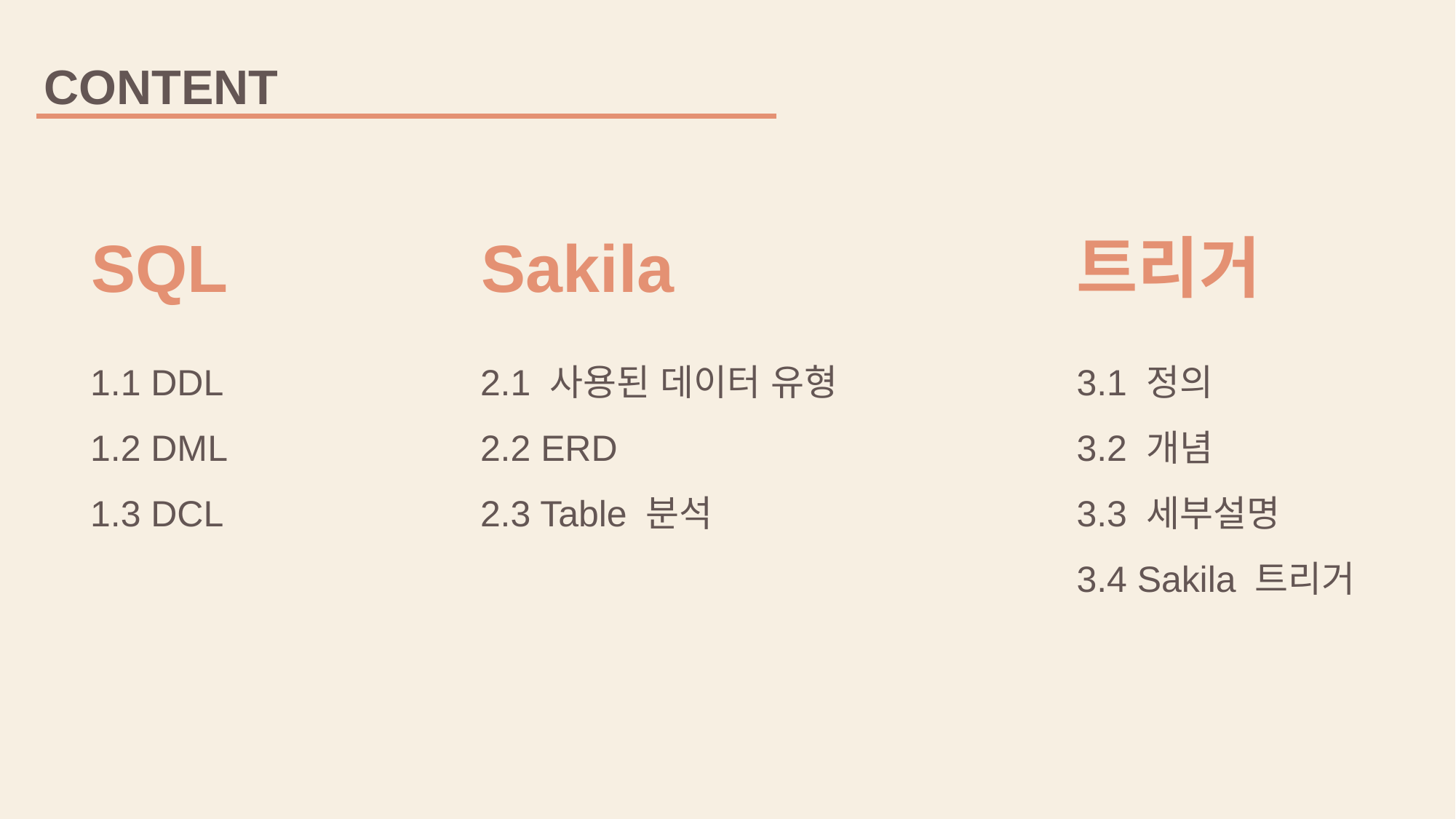

CONTENT
SQL
1.1 DDL
1.2 DML
1.3 DCL
트리거
3.1 정의
3.2 개념
3.3 세부설명
3.4 Sakila 트리거
Sakila
2.1 사용된 데이터 유형
2.2 ERD
2.3 Table 분석